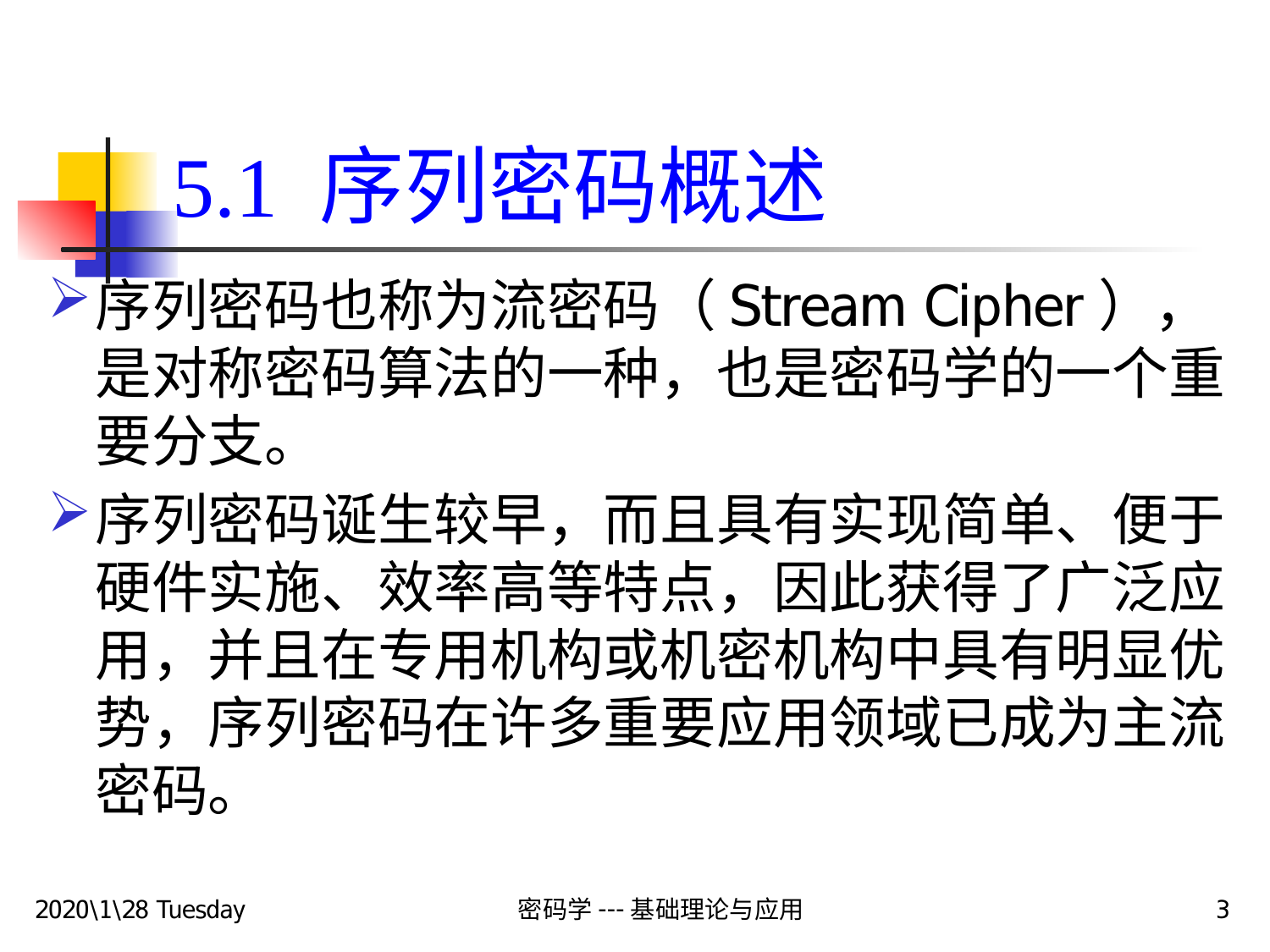

5.1 序列密码概述
序列密码也称为流密码（Stream Cipher），是对称密码算法的一种，也是密码学的一个重要分支。
序列密码诞生较早，而且具有实现简单、便于硬件实施、效率高等特点，因此获得了广泛应用，并且在专用机构或机密机构中具有明显优势，序列密码在许多重要应用领域已成为主流密码。

2020\1\28 Tuesday
密码学---基础理论与应用
3